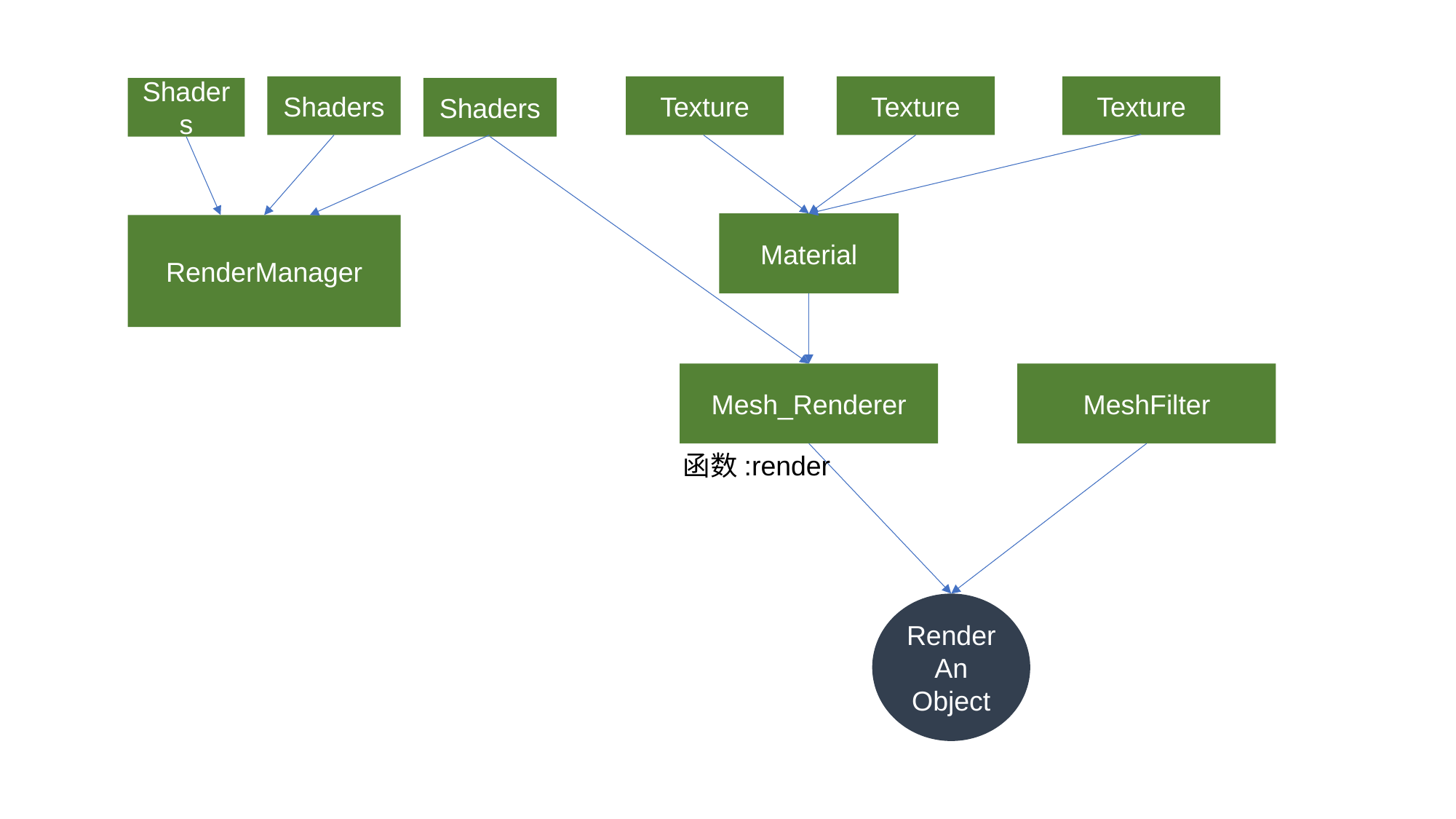

Shaders
Texture
Texture
Texture
Shaders
Shaders
Material
RenderManager
Mesh_Renderer
MeshFilter
函数:render
Render
An
Object